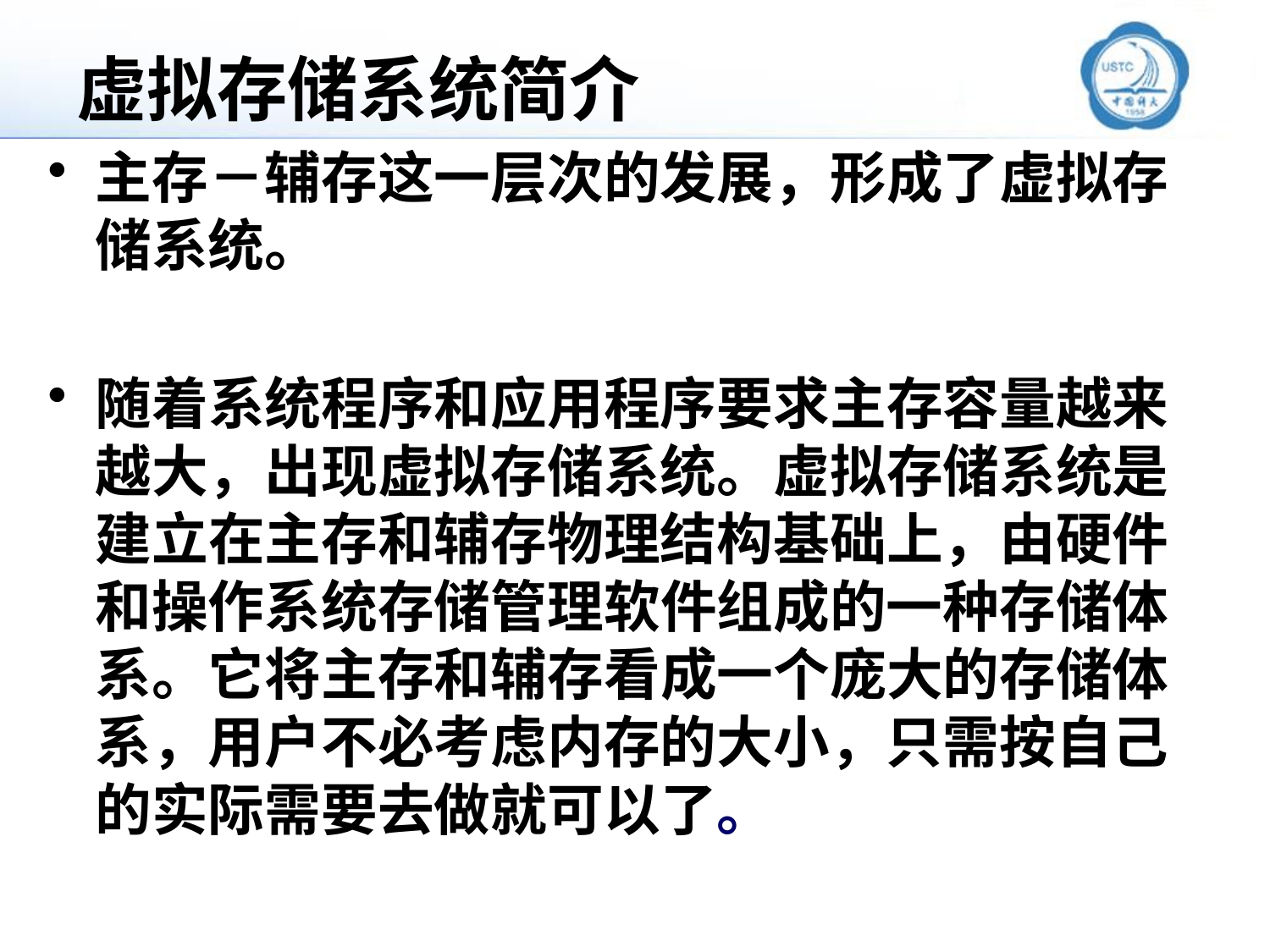

# 虚拟存储系统简介
主存－辅存这一层次的发展，形成了虚拟存储系统。

随着系统程序和应用程序要求主存容量越来越大，出现虚拟存储系统。虚拟存储系统是建立在主存和辅存物理结构基础上，由硬件和操作系统存储管理软件组成的一种存储体系。它将主存和辅存看成一个庞大的存储体系，用户不必考虑内存的大小，只需按自己的实际需要去做就可以了。